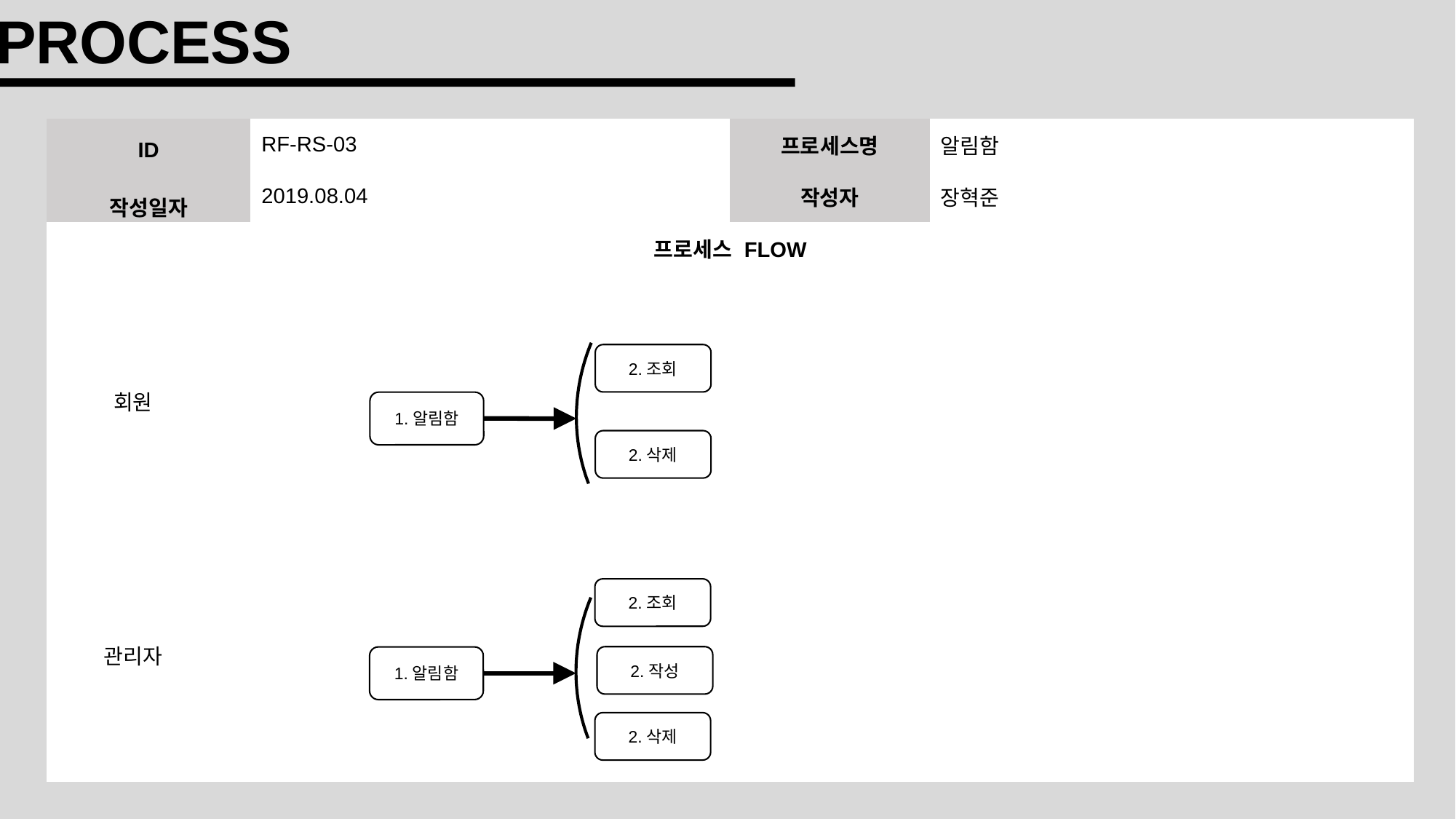

PROCESS

| ID |  | RF-RS-03 | 프로세스명 | 알림함 |
| --- | --- | --- | --- | --- |
| 작성일자 |  | 2019.08.04 | 작성자 | 장혁준 |
| 프로세스 FLOW |  |  |  |  |
| 회원 |  |  |  |  |
| 관리자 |  |  |  |  |

2.조회
1.알림함
2.삭제

2.조회
2.작성
1.알림함
2.삭제